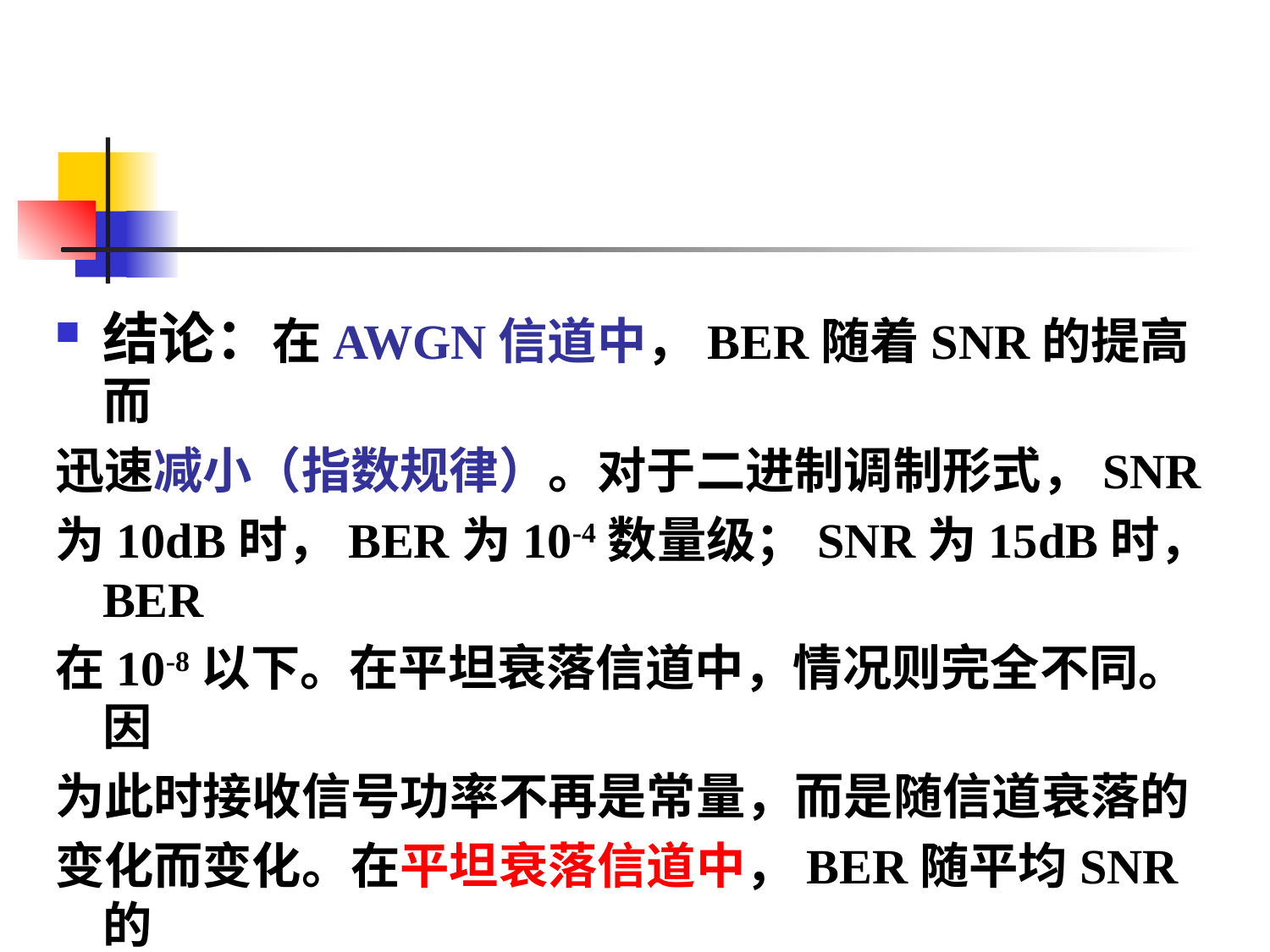

#
结论：在AWGN信道中，BER随着SNR的提高而
迅速减小（指数规律）。对于二进制调制形式，SNR
为10dB时，BER为10-4数量级；SNR为15dB时，BER
在10-8以下。在平坦衰落信道中，情况则完全不同。因
为此时接收信号功率不再是常量，而是随信道衰落的
变化而变化。在平坦衰落信道中，BER随平均SNR的
增加而呈反比关系减小。这意味着平均SNR的增加并
不能够带来如同AWGN信道下那样大的BER改善。